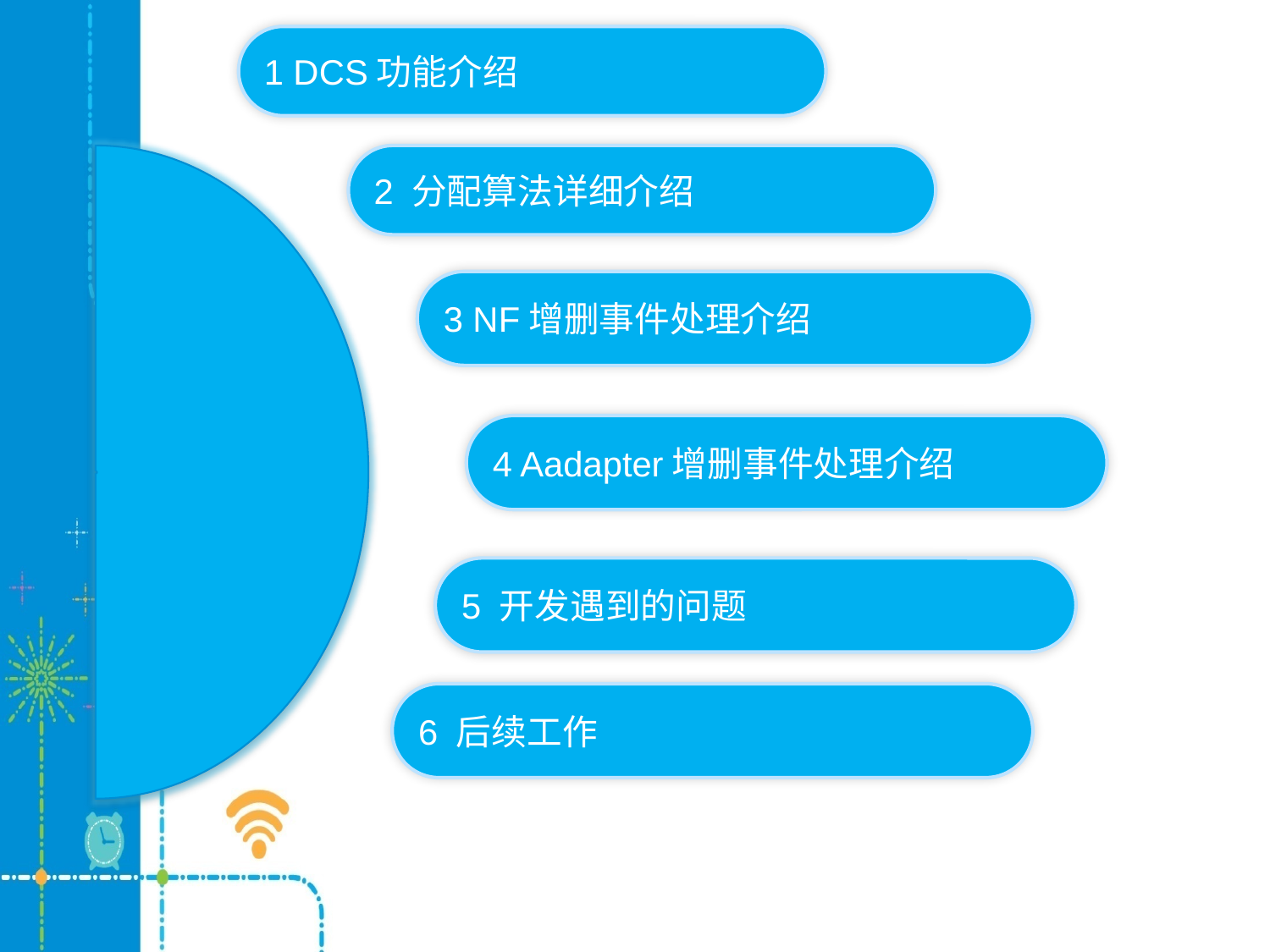

1 DCS功能介绍
2 分配算法详细介绍

3 NF增删事件处理介绍
4 Aadapter增删事件处理介绍
5 开发遇到的问题
6 后续工作